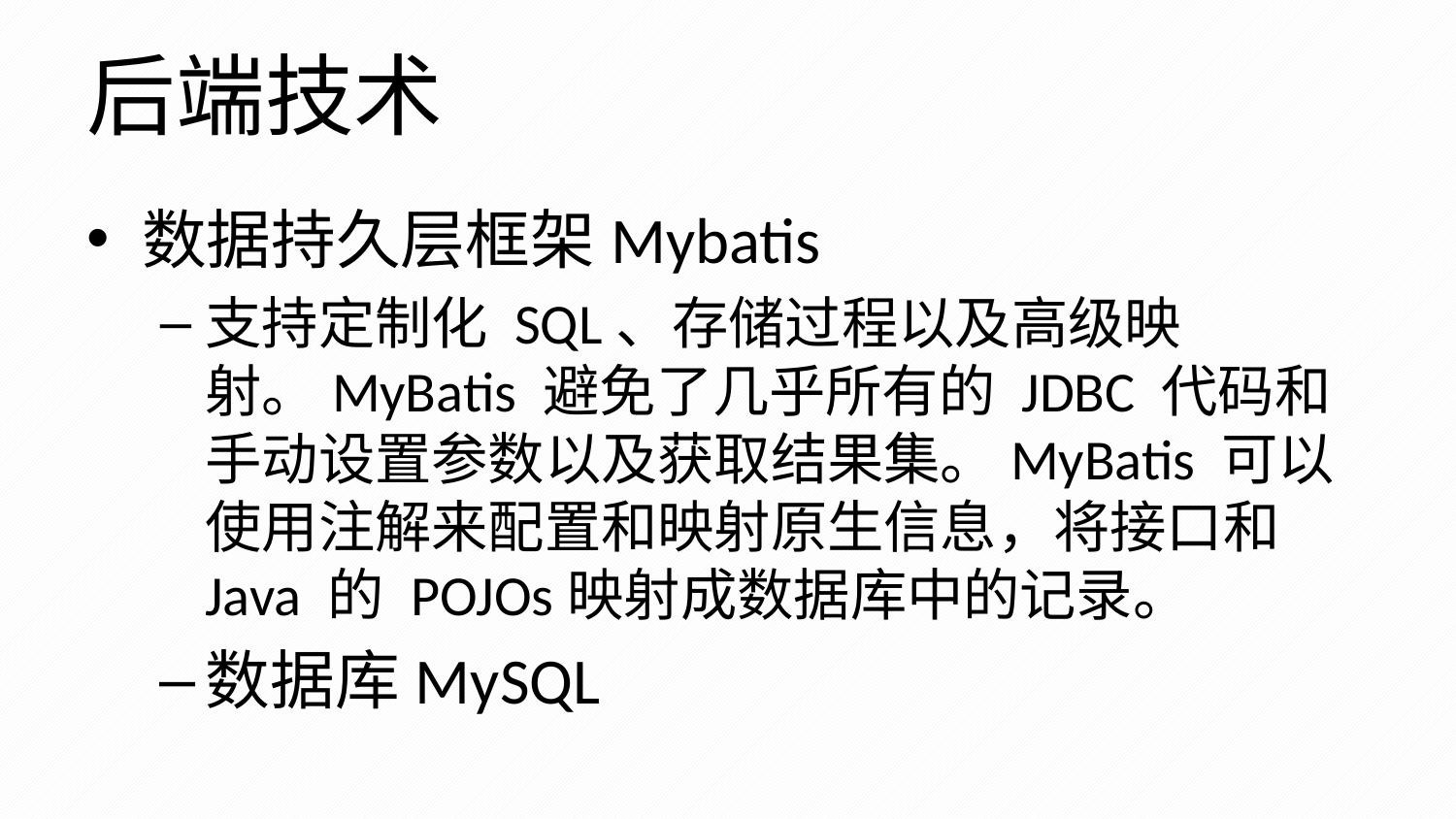

# 后端技术
数据持久层框架Mybatis
支持定制化 SQL、存储过程以及高级映射。MyBatis 避免了几乎所有的 JDBC 代码和手动设置参数以及获取结果集。MyBatis 可以使用注解来配置和映射原生信息，将接口和 Java 的 POJOs映射成数据库中的记录。
数据库MySQL